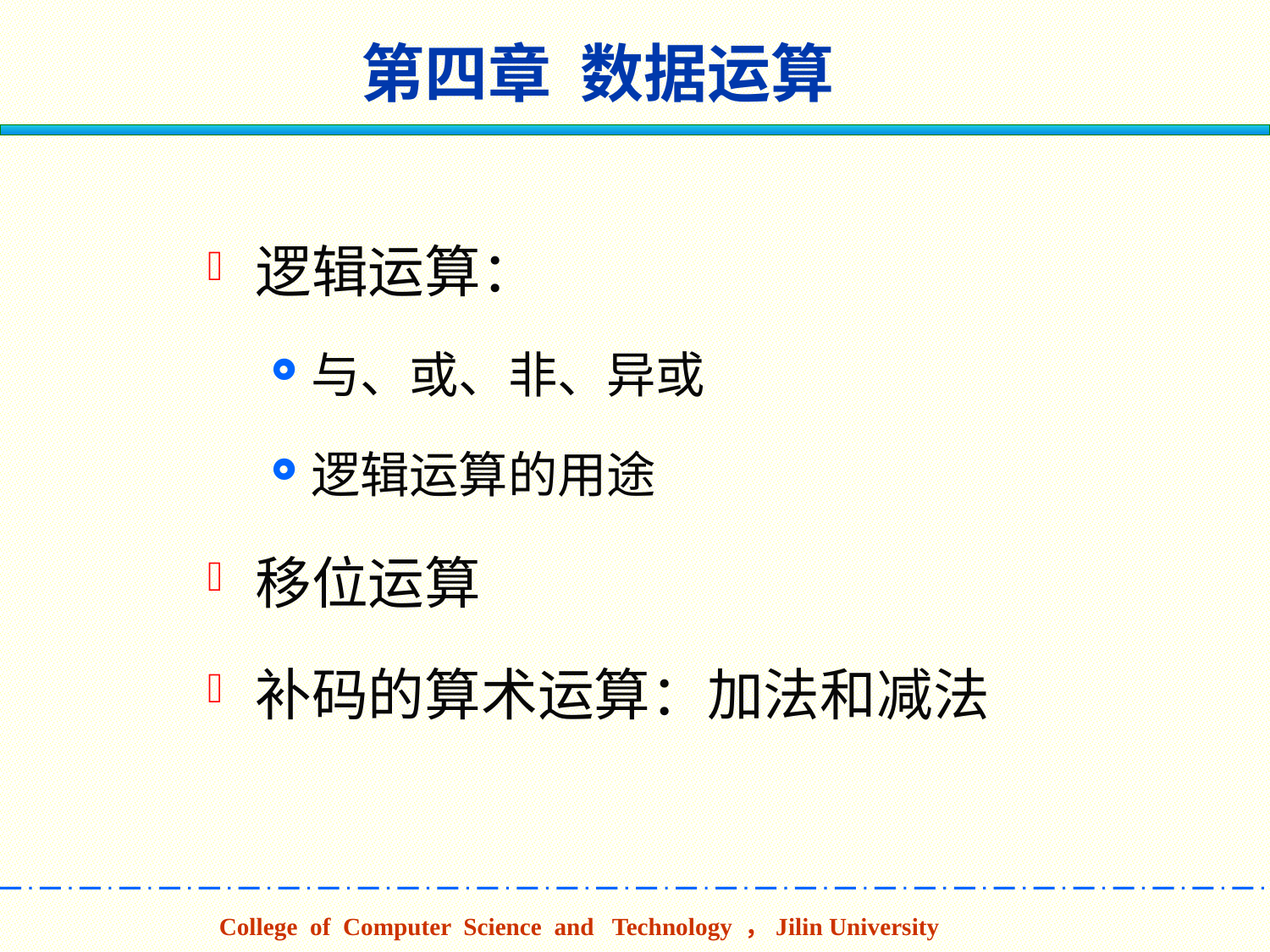

# 第四章  数据运算
逻辑运算：
与、或、非、异或
逻辑运算的用途
移位运算
补码的算术运算：加法和减法